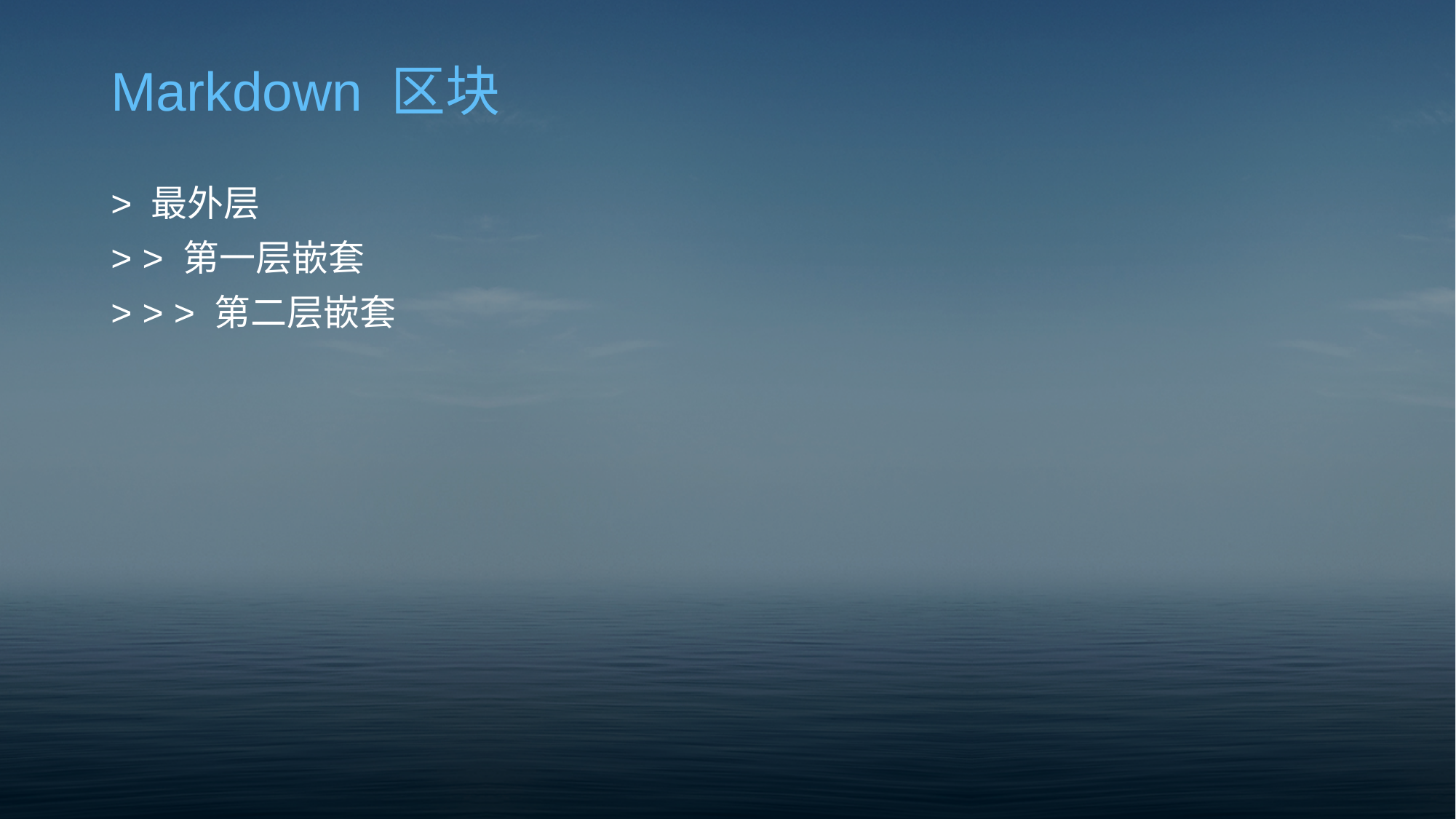

# Markdown 区块
> 最外层
> > 第一层嵌套
> > > 第二层嵌套